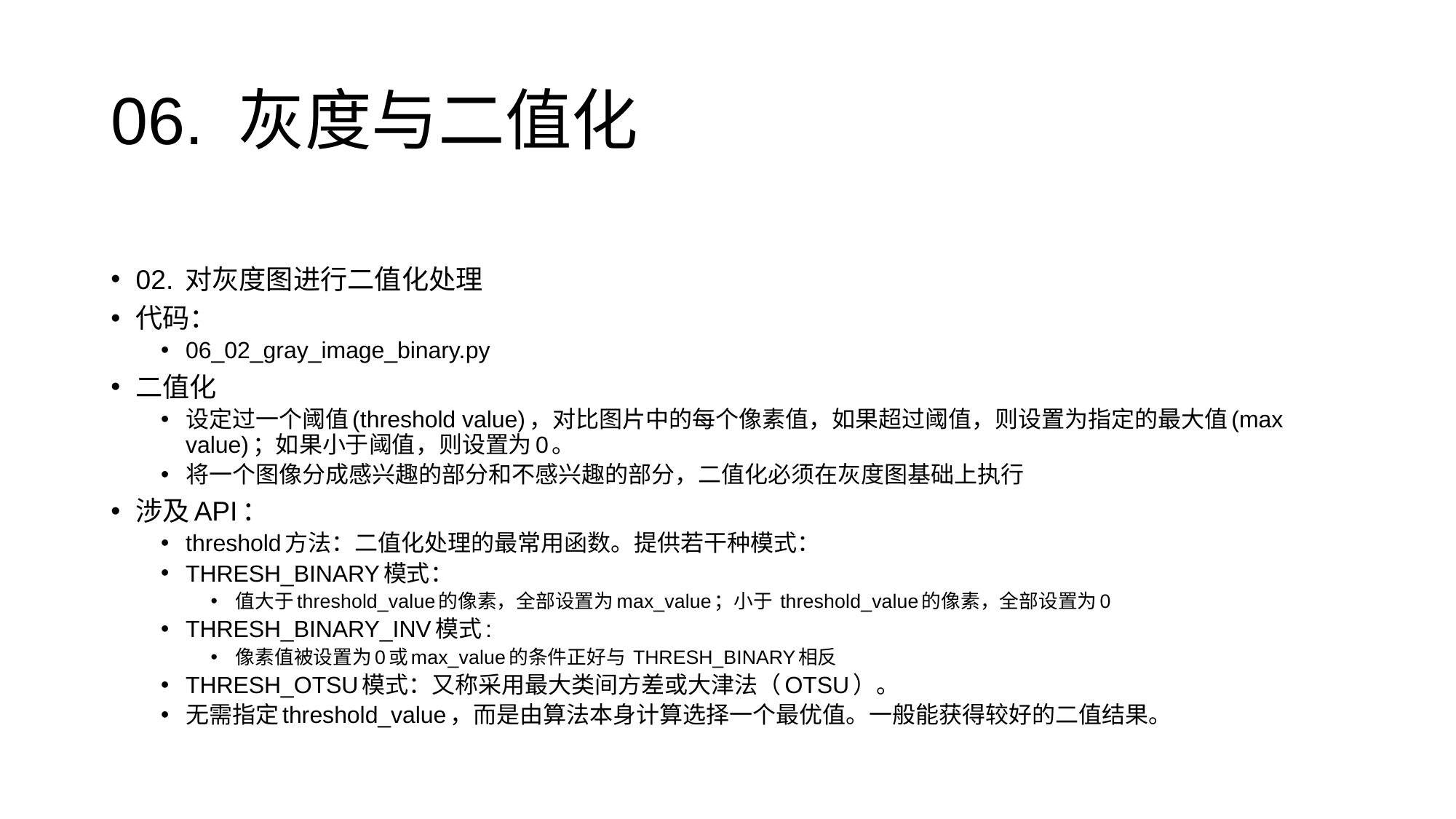

# 06. 灰度与二值化

02. 对灰度图进行二值化处理
代码：
06_02_gray_image_binary.py
二值化
设定过一个阈值(threshold value)，对比图片中的每个像素值，如果超过阈值，则设置为指定的最大值(max value)；如果小于阈值，则设置为0。
将一个图像分成感兴趣的部分和不感兴趣的部分，二值化必须在灰度图基础上执行
涉及API：
threshold方法：二值化处理的最常用函数。提供若干种模式：
THRESH_BINARY模式：
值大于threshold_value的像素，全部设置为max_value；小于 threshold_value的像素，全部设置为0
THRESH_BINARY_INV模式:
像素值被设置为0或max_value的条件正好与 THRESH_BINARY相反
THRESH_OTSU模式：又称采用最大类间方差或大津法（OTSU）。
无需指定threshold_value，而是由算法本身计算选择一个最优值。一般能获得较好的二值结果。